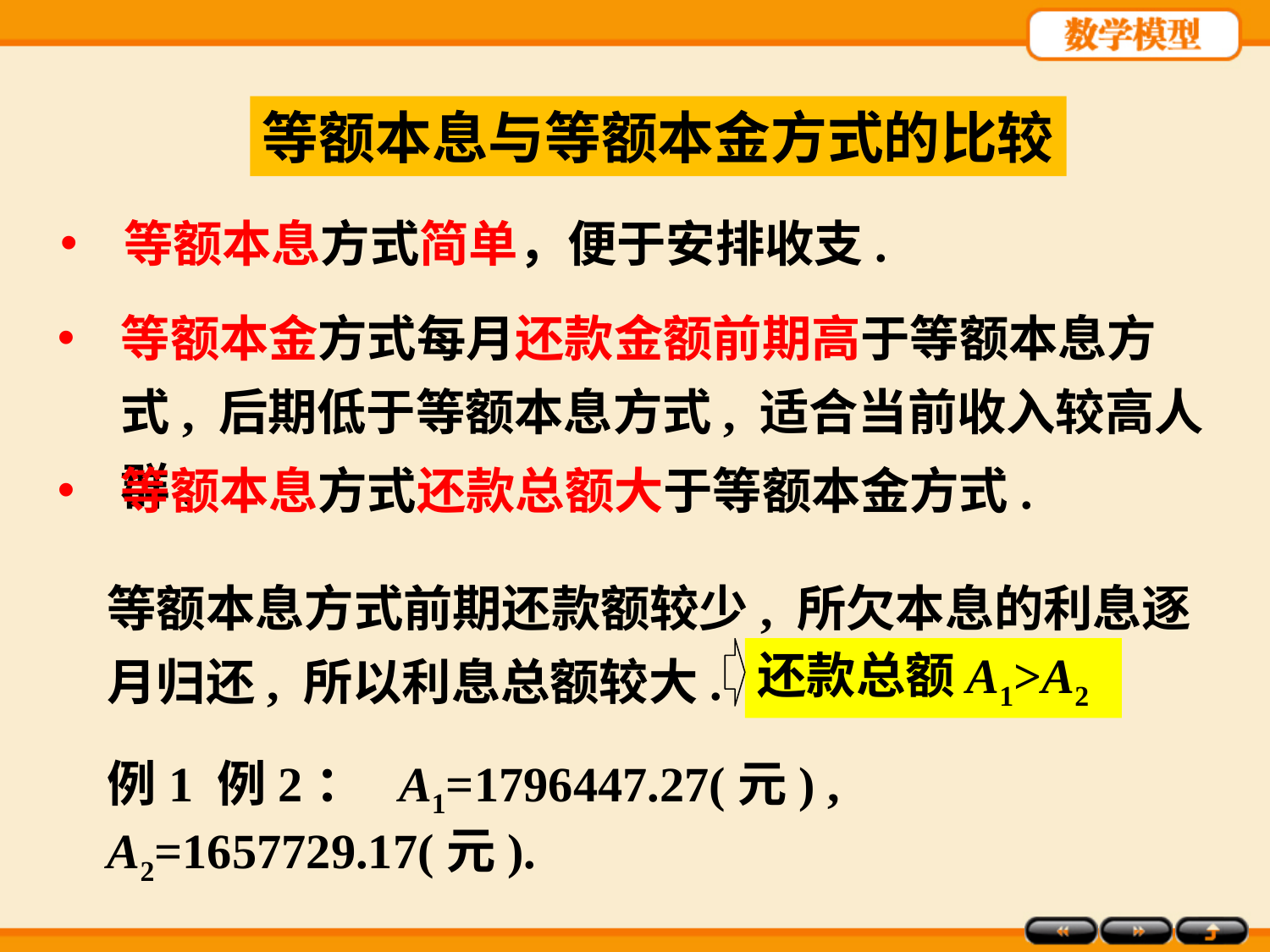

等额本息与等额本金方式的比较
等额本息方式简单，便于安排收支.
等额本金方式每月还款金额前期高于等额本息方式, 后期低于等额本息方式, 适合当前收入较高人群.
等额本息方式还款总额大于等额本金方式.
等额本息方式前期还款额较少, 所欠本息的利息逐月归还, 所以利息总额较大.
还款总额A1>A2

例1 例2：  A1=1796447.27(元) , A2=1657729.17(元).